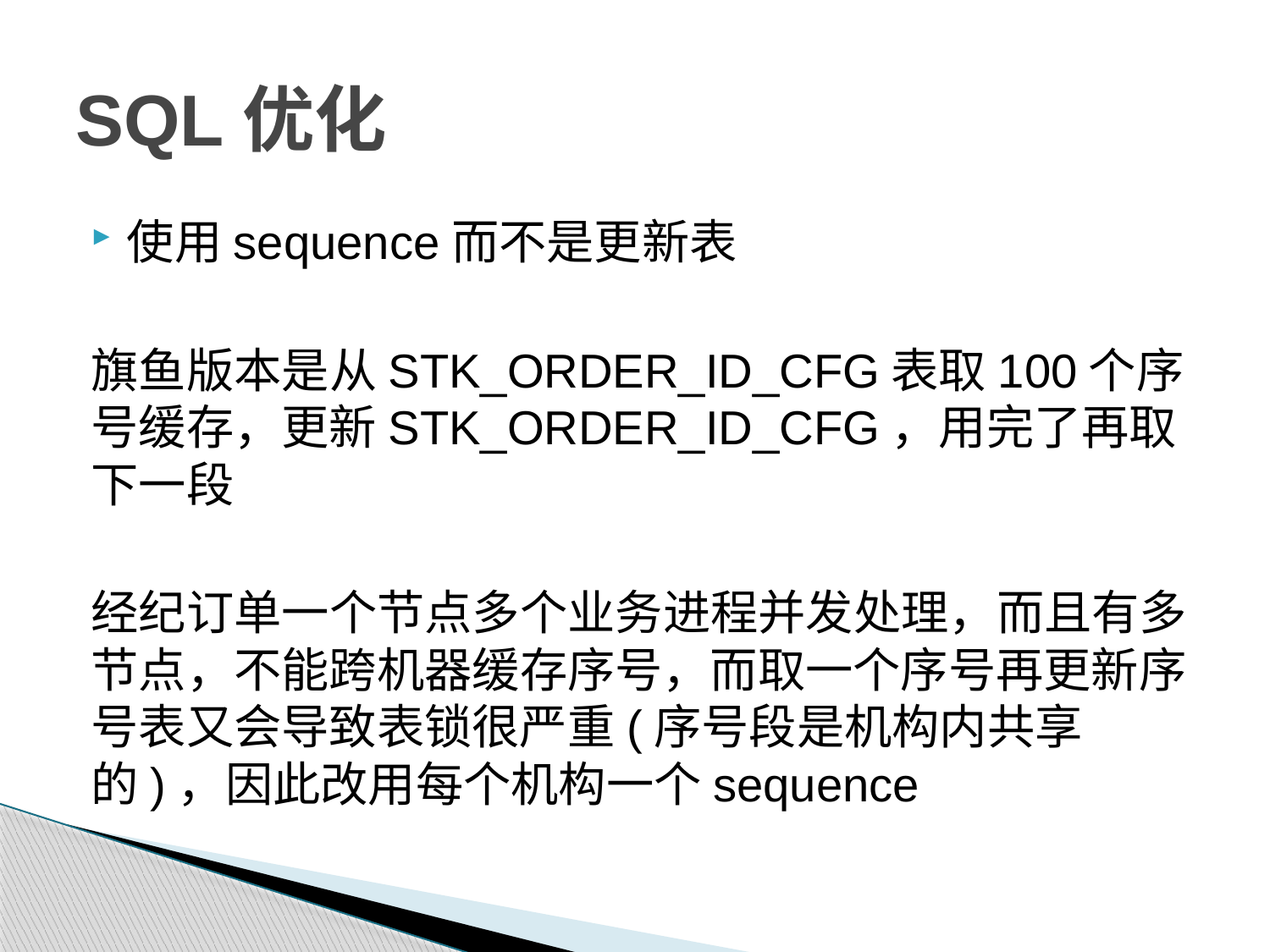

# SQL优化
使用sequence而不是更新表

旗鱼版本是从STK_ORDER_ID_CFG表取100个序号缓存，更新STK_ORDER_ID_CFG，用完了再取下一段

经纪订单一个节点多个业务进程并发处理，而且有多节点，不能跨机器缓存序号，而取一个序号再更新序号表又会导致表锁很严重(序号段是机构内共享的)，因此改用每个机构一个sequence